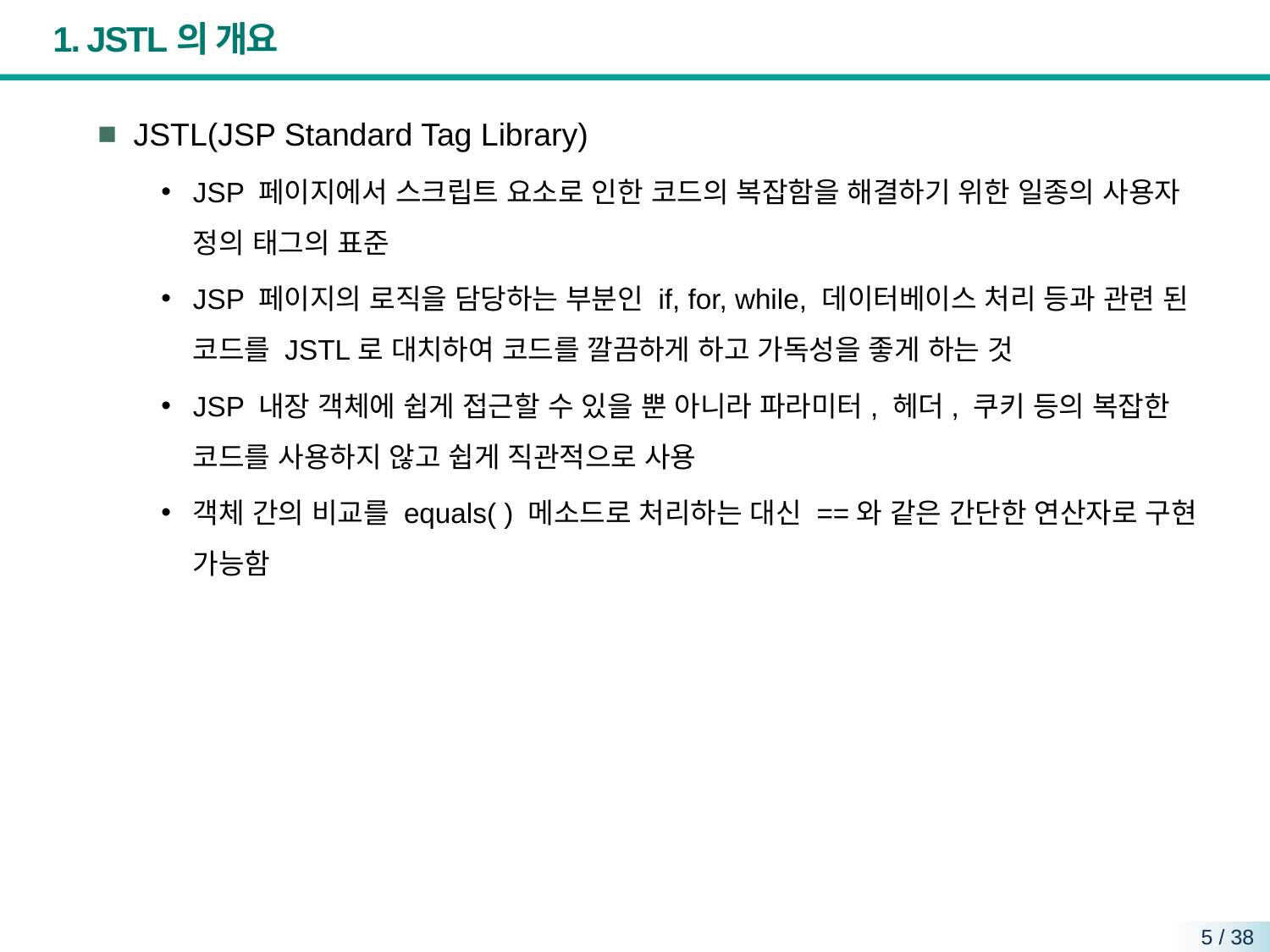

# 1. JSTL의 개요
JSTL(JSP Standard Tag Library)
JSP 페이지에서 스크립트 요소로 인한 코드의 복잡함을 해결하기 위한 일종의 사용자 정의 태그의 표준
JSP 페이지의 로직을 담당하는 부분인 if, for, while, 데이터베이스 처리 등과 관련 된 코드를 JSTL로 대치하여 코드를 깔끔하게 하고 가독성을 좋게 하는 것
JSP 내장 객체에 쉽게 접근할 수 있을 뿐 아니라 파라미터, 헤더, 쿠키 등의 복잡한 코드를 사용하지 않고 쉽게 직관적으로 사용
객체 간의 비교를 equals( ) 메소드로 처리하는 대신 ==와 같은 간단한 연산자로 구현 가능함